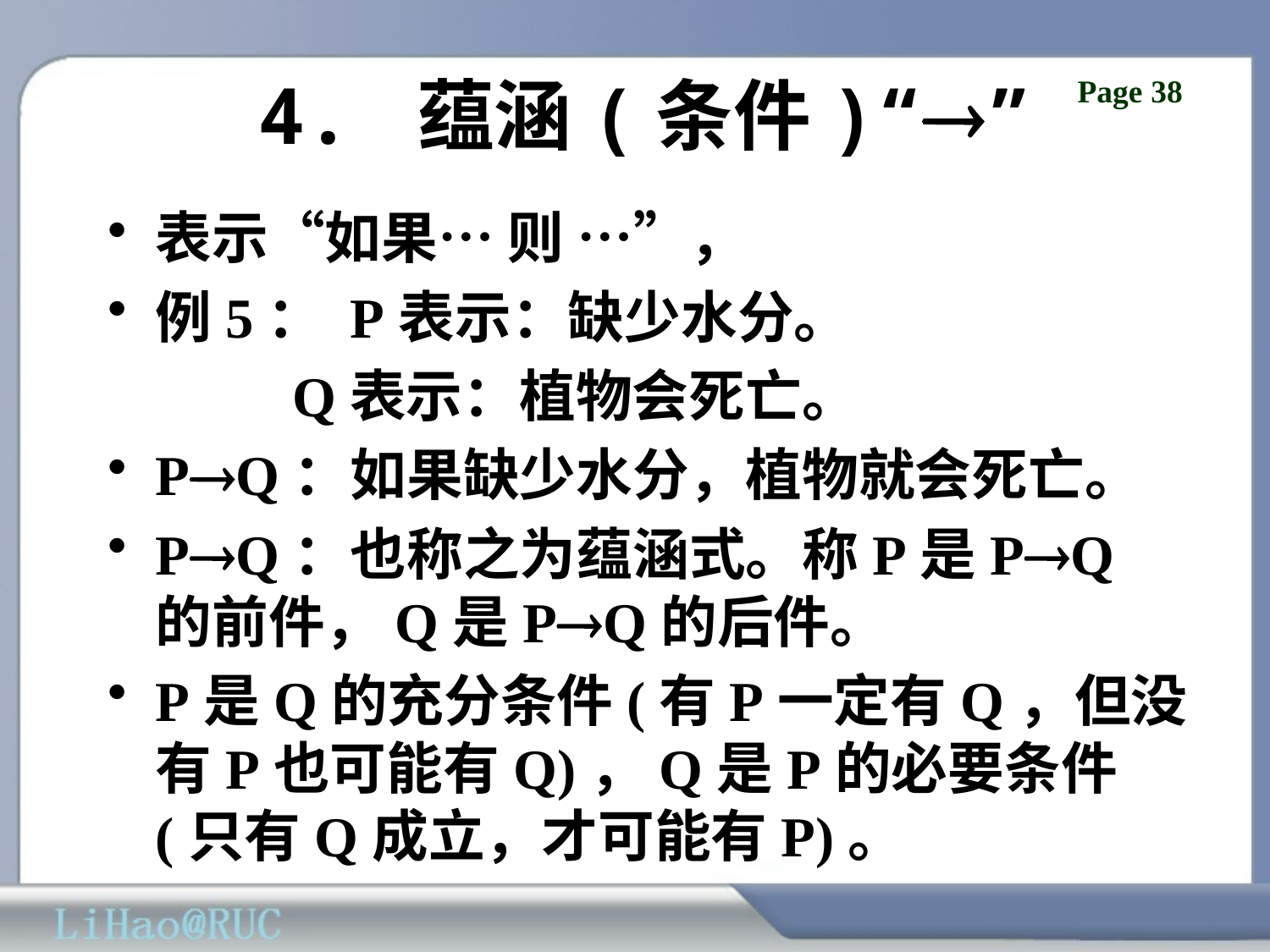

# 4. 蕴涵(条件)“→”
表示“如果… 则 …”，
例5： P表示：缺少水分。
             Q表示：植物会死亡。
P→Q：如果缺少水分，植物就会死亡。
P→Q：也称之为蕴涵式。称P是P→Q 的前件，Q是P→Q的后件。
P是Q的充分条件(有P一定有Q，但没有P也可能有Q)，Q是P的必要条件(只有Q成立，才可能有P)。